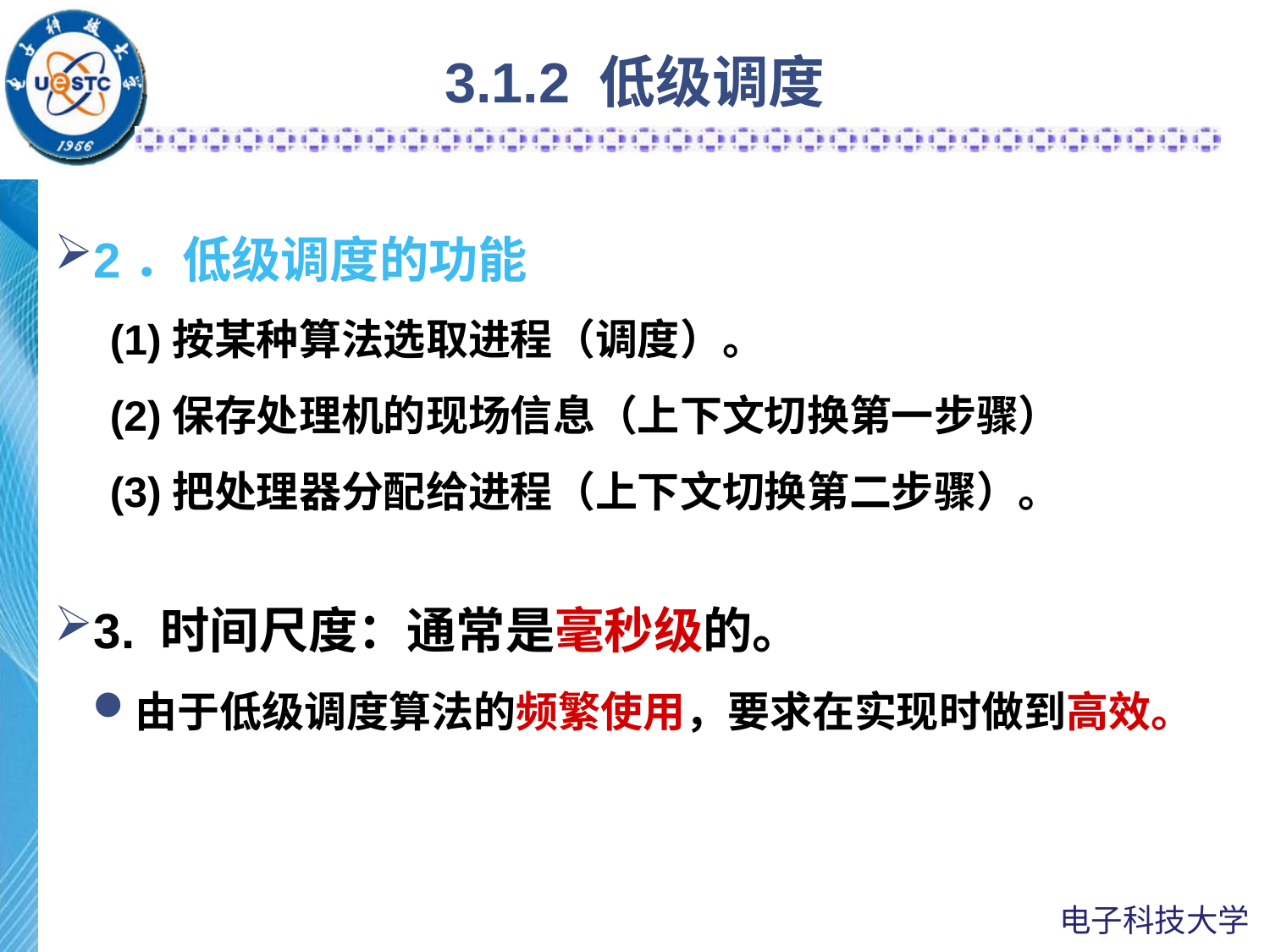

# 3.1.2 低级调度
2．低级调度的功能
(1)按某种算法选取进程（调度）。
(2)保存处理机的现场信息（上下文切换第一步骤）
(3)把处理器分配给进程（上下文切换第二步骤）。

3. 时间尺度：通常是毫秒级的。
由于低级调度算法的频繁使用，要求在实现时做到高效。